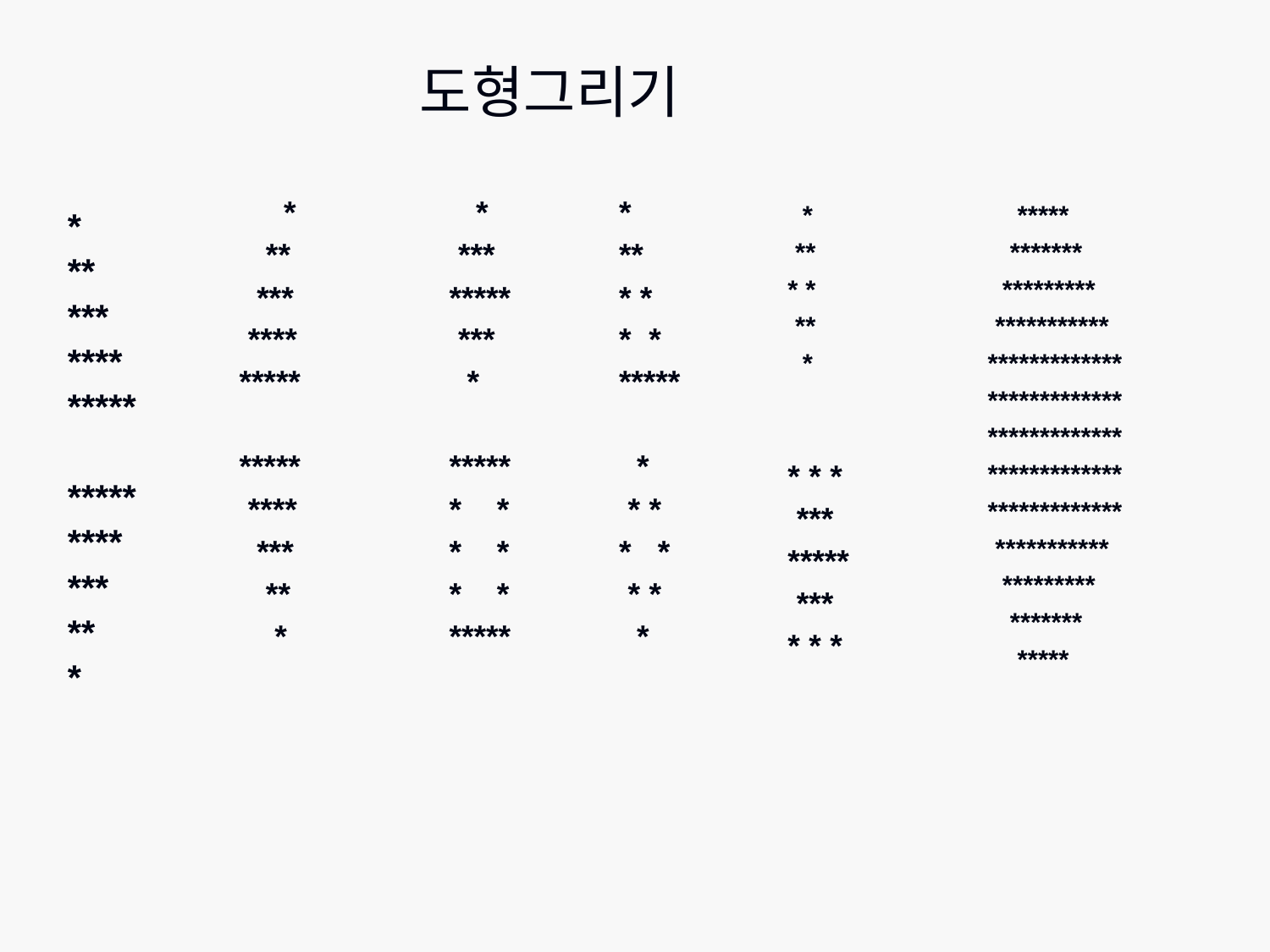

# 도형그리기
     *
   **
  ***
 ****
*****

*****
 ****
  ***
   **
    *
   *
 ***
*****
 ***
  *

*****
*    *
*    *
*    *
*****
*
**
* *
*  *
*****

  *
 * *
*   *
 * *
  *
  *
 **
* *
 **
  *

* * *
 ***
*****
 ***
* * *
    *****
   *******
  *********
 ***********
*************
*************
*************
*************
*************
 ***********
  *********
   *******
    *****

*
**
***
****
*****

*****
****
***
**
*